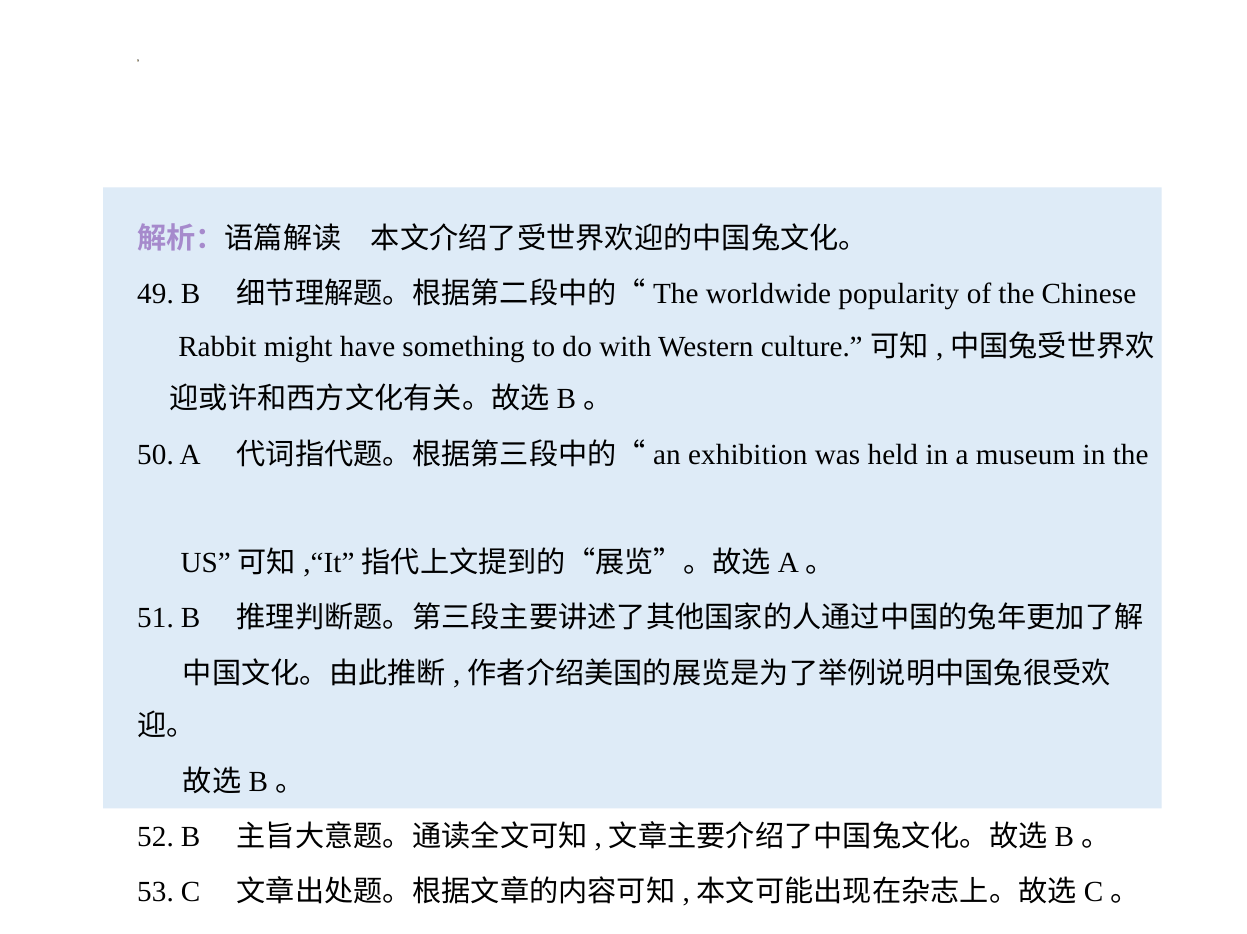

解析：语篇解读　本文介绍了受世界欢迎的中国兔文化。
49. B　细节理解题。根据第二段中的“The worldwide popularity of the Chinese
     Rabbit might have something to do with Western culture.”可知,中国兔受世界欢
     迎或许和西方文化有关。故选B。
50. A　代词指代题。根据第三段中的“an exhibition was held in a museum in the
      US”可知,“It”指代上文提到的“展览”。故选A。
51. B　推理判断题。第三段主要讲述了其他国家的人通过中国的兔年更加了解
      中国文化。由此推断,作者介绍美国的展览是为了举例说明中国兔很受欢迎。
      故选B。
52. B　主旨大意题。通读全文可知,文章主要介绍了中国兔文化。故选B。
53. C　文章出处题。根据文章的内容可知,本文可能出现在杂志上。故选C。